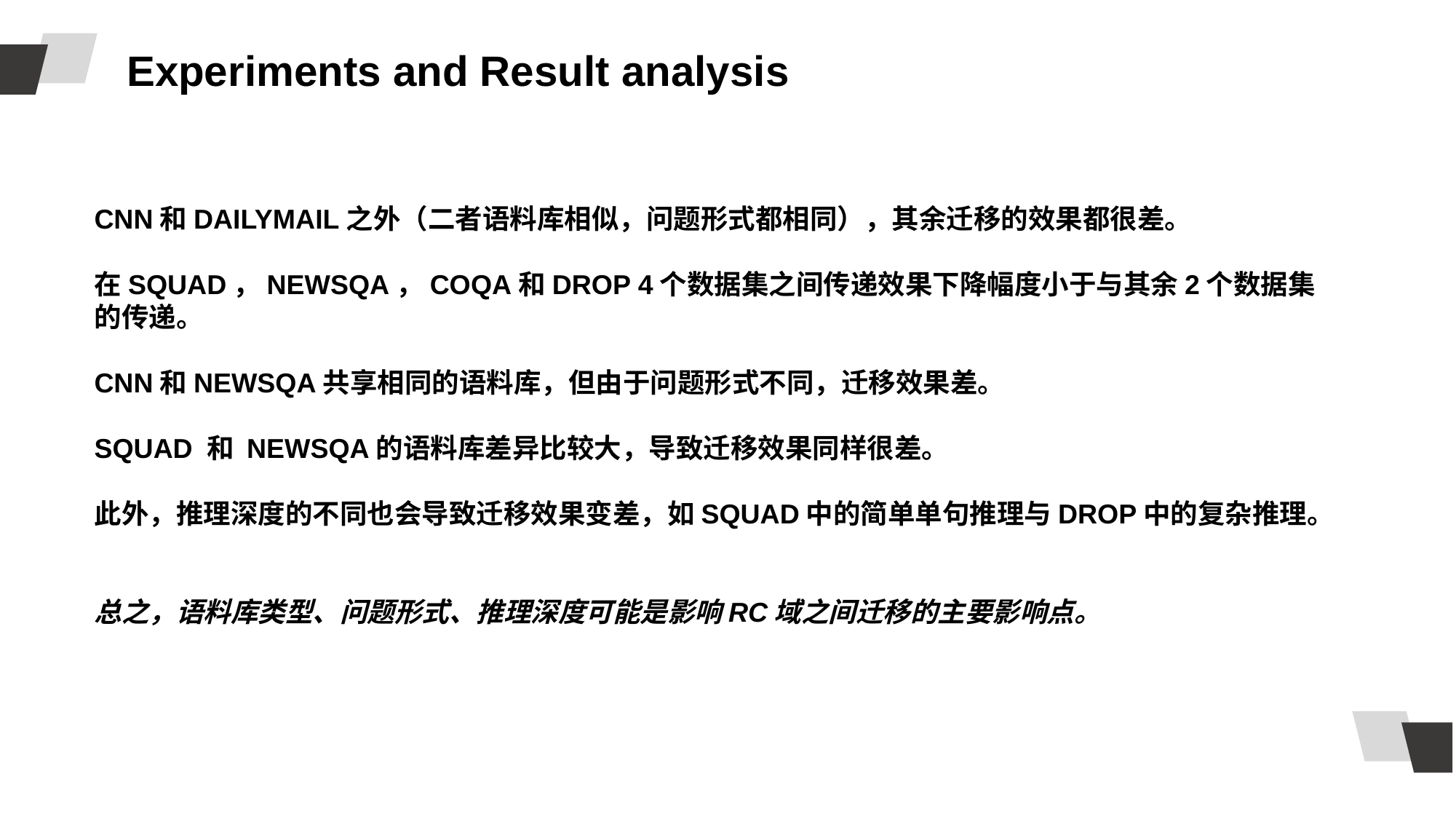

Experiments and Result analysis
CNN和DAILYMAIL之外（二者语料库相似，问题形式都相同），其余迁移的效果都很差。

在SQUAD，NEWSQA，COQA和DROP 4个数据集之间传递效果下降幅度小于与其余2个数据集的传递。

CNN和NEWSQA共享相同的语料库，但由于问题形式不同，迁移效果差。

SQUAD 和 NEWSQA的语料库差异比较大，导致迁移效果同样很差。

此外，推理深度的不同也会导致迁移效果变差，如SQUAD中的简单单句推理与DROP中的复杂推理。

总之，语料库类型、问题形式、推理深度可能是影响RC域之间迁移的主要影响点。